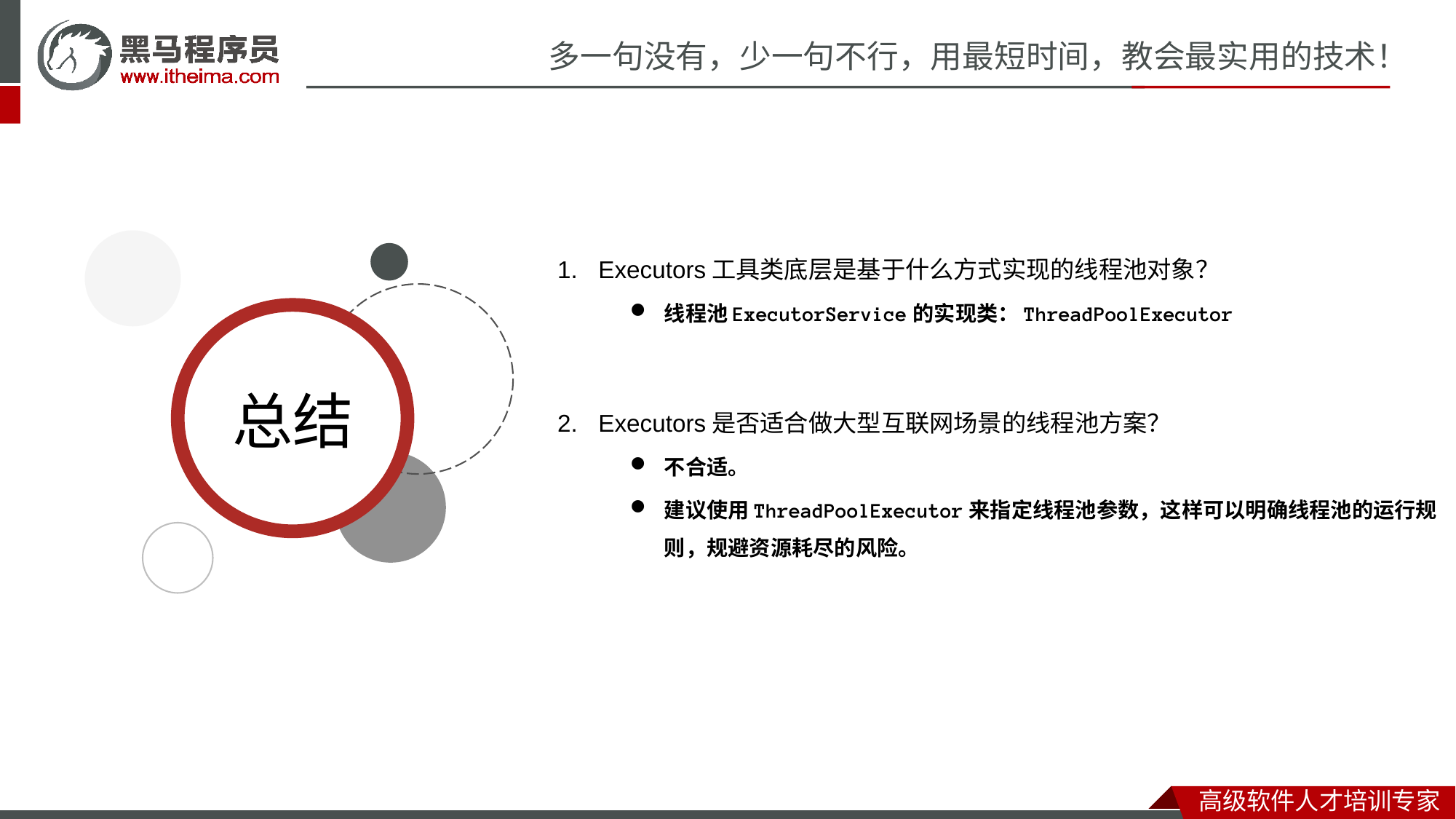

Executors工具类底层是基于什么方式实现的线程池对象？
线程池ExecutorService的实现类：ThreadPoolExecutor

Executors是否适合做大型互联网场景的线程池方案？
不合适。
建议使用ThreadPoolExecutor来指定线程池参数，这样可以明确线程池的运行规则，规避资源耗尽的风险。